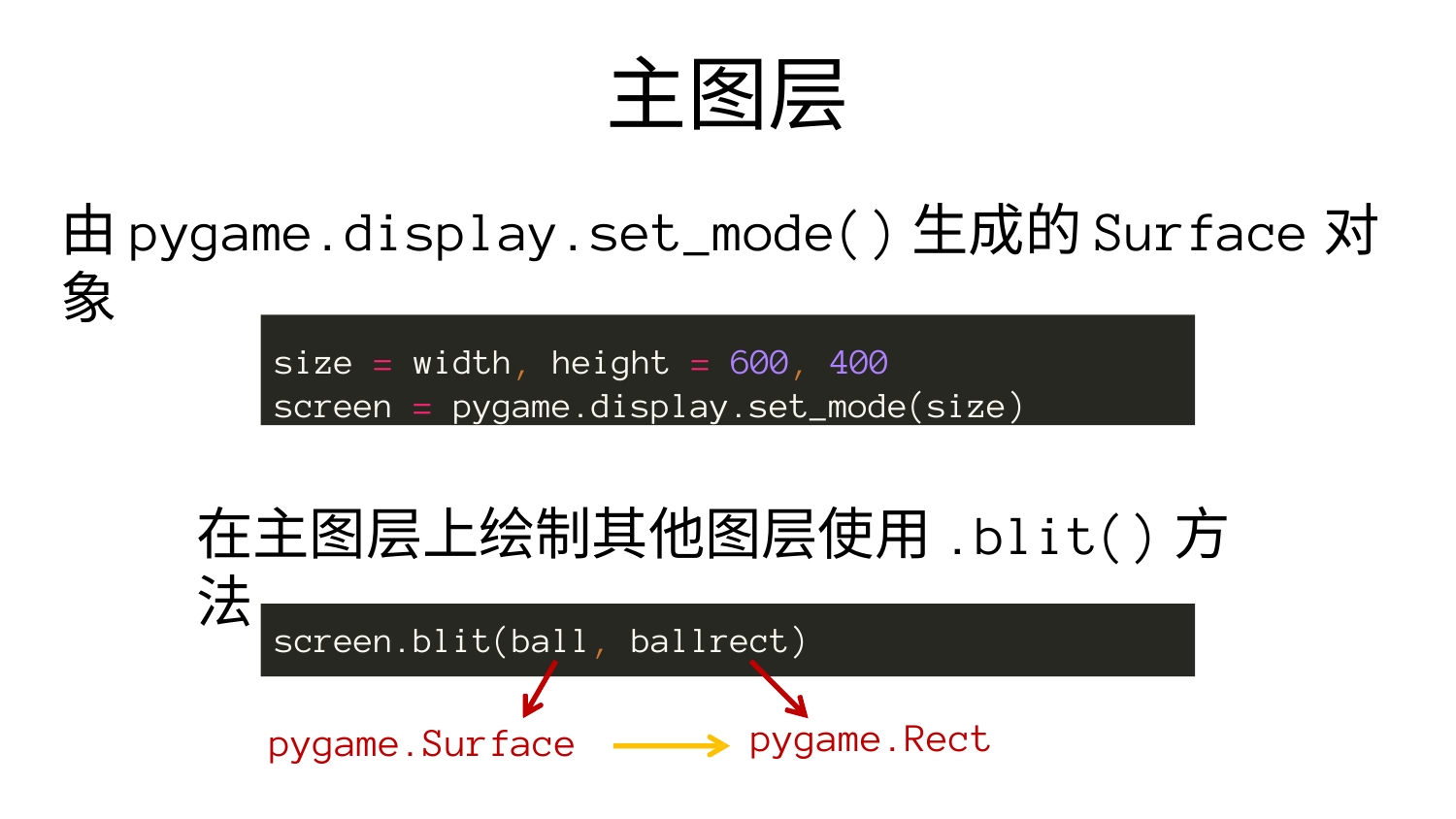

# 主图层
由pygame.display.set_mode()生成的Surface对象
size = width, height = 600, 400
screen = pygame.display.set_mode(size)
在主图层上绘制其他图层使用.blit()方法

screen.blit(ball, ballrect)

pygame.Rect
pygame.Surface